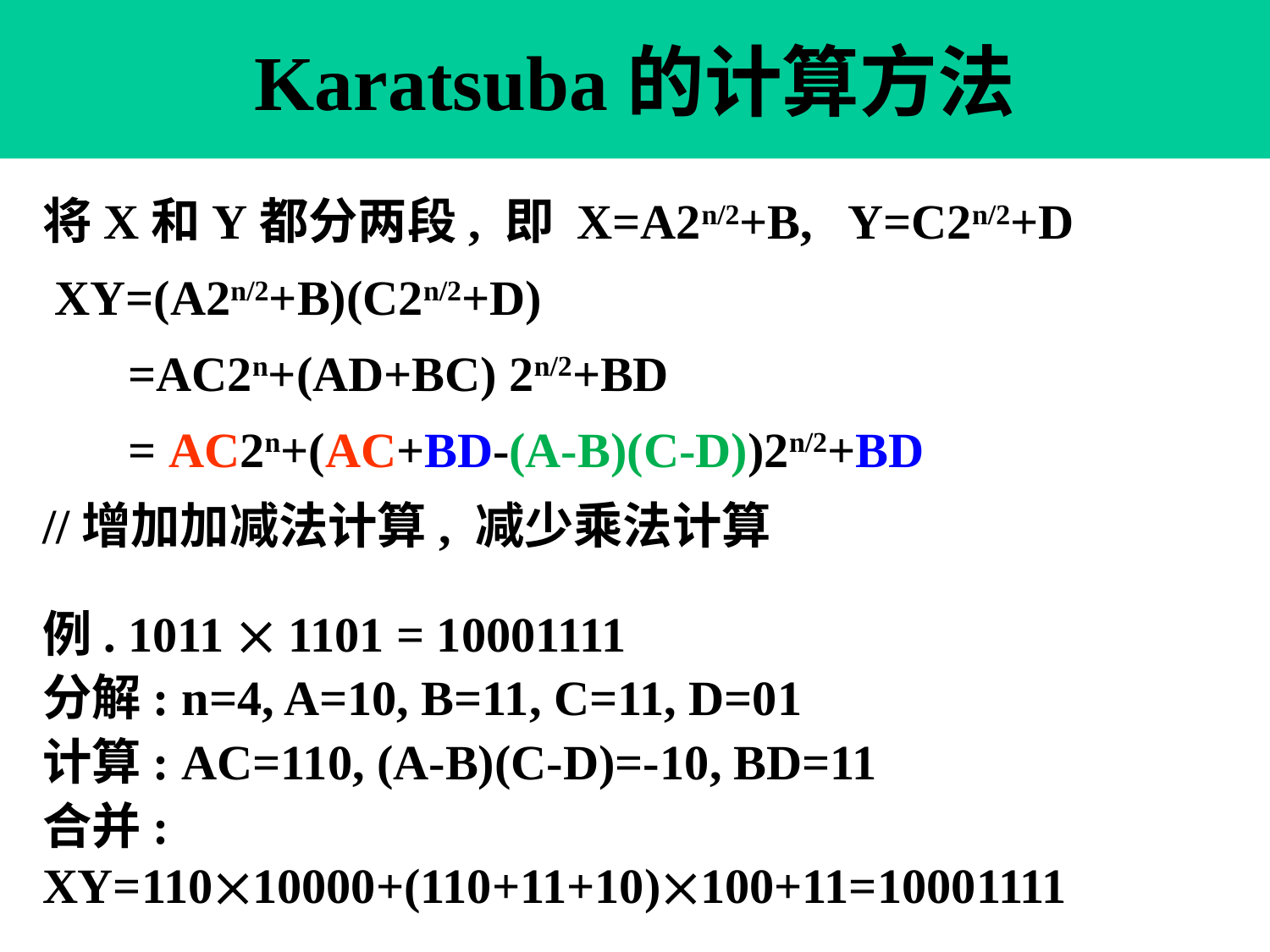

# Karatsuba的计算方法
将X和Y都分两段, 即 X=A2n/2+B,   Y=C2n/2+D
 XY=(A2n/2+B)(C2n/2+D)
       =AC2n+(AD+BC) 2n/2+BD
       = AC2n+(AC+BD-(A-B)(C-D))2n/2+BD
//增加加减法计算, 减少乘法计算
例. 1011 × 1101 = 10001111
分解: n=4, A=10, B=11, C=11, D=01
计算: AC=110, (A-B)(C-D)=-10, BD=11
合并: XY=110×10000+(110+11+10)×100+11=10001111